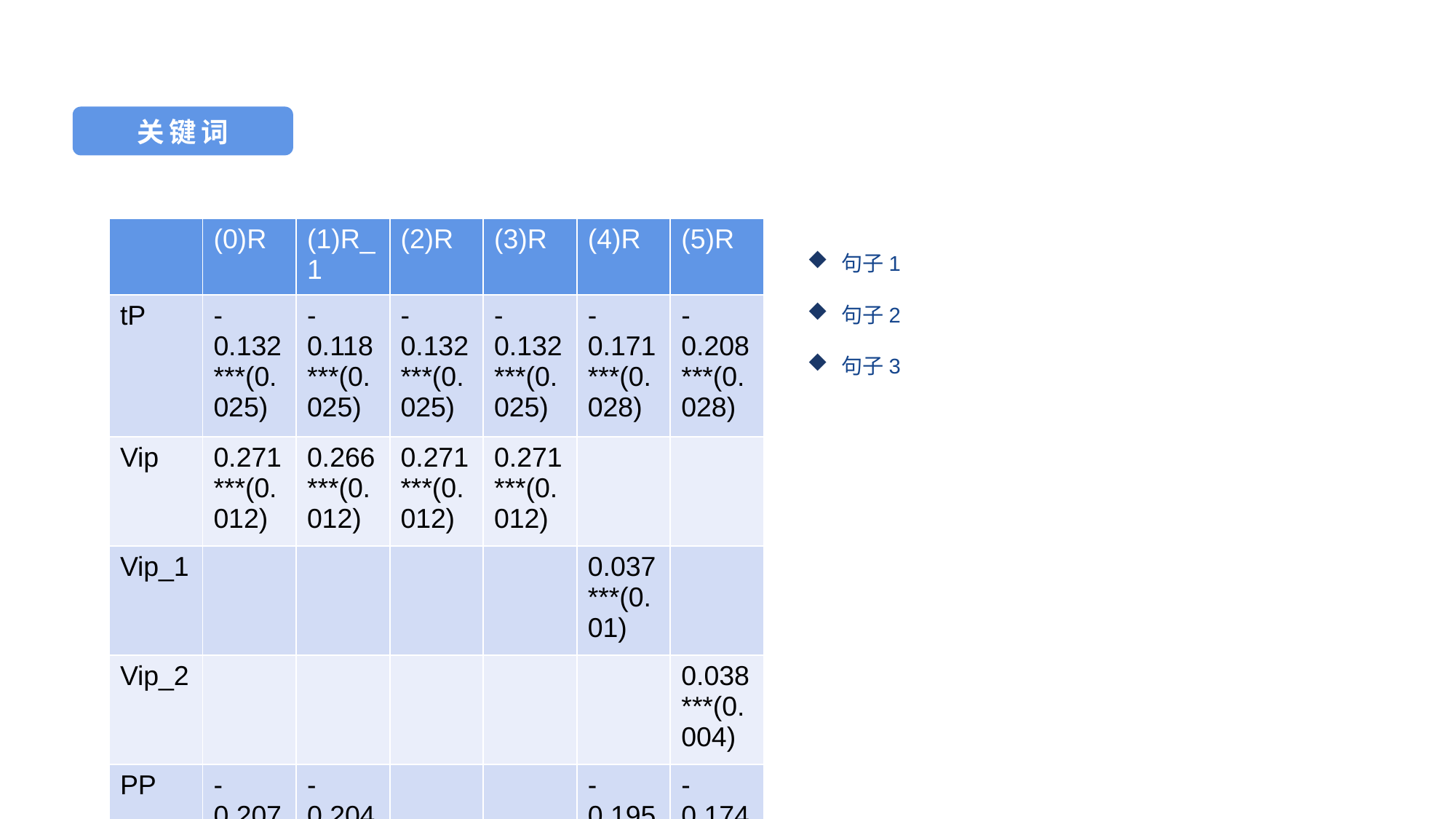

关键词
|  | (0)R | (1)R\_1 | (2)R | (3)R | (4)R | (5)R |
| --- | --- | --- | --- | --- | --- | --- |
| tP | -0.132\*\*\*(0.025) | -0.118\*\*\*(0.025) | -0.132\*\*\*(0.025) | -0.132\*\*\*(0.025) | -0.171\*\*\*(0.028) | -0.208\*\*\*(0.028) |
| Vip | 0.271\*\*\*(0.012) | 0.266\*\*\*(0.012) | 0.271\*\*\*(0.012) | 0.271\*\*\*(0.012) |  |  |
| Vip\_1 |  |  |  |  | 0.037\*\*\*(0.01) |  |
| Vip\_2 |  |  |  |  |  | 0.038\*\*\*(0.004) |
| PP | -0.207\*\*\*(0.03) | -0.204\*\*\*(0.03) |  |  | -0.195\*\*\*(0.032) | -0.174\*\*\*(0.032) |
| PP\_1 |  |  | -0.209\*\*\*(0.029) |  |  |  |
| PP\_2 |  |  |  | -0.001\*\*\*(0) |  |  |
| avgD | -0.007\*\*\*(0.001) | -0.007\*\*\*(0.001) | -0.007\*\*\*(0.001) | -0.007\*\*\*(0.001) | -0.007\*\*\*(0.001) | -0.006\*\*\*(0.001) |
| avgPT | 0(0) | 0(0) | 0(0) | 0(0) | 0(0) | 0(0) |
| cId | -0.001\*\*(0) | -0.001\*\*(0) | -0.001\*\*\*(0) | -0.001\*\*(0) | -0.002\*\*\*(0) | -0.002\*\*\*(0) |
| cC | 0\*(0) | 0\*\*(0) | 0\*(0) | 0(0) | 0\*\*(0) | 0\*\*(0) |
| Age | 0\*\*\*(0) | 0\*\*\*(0) | 0\*\*\*(0) | 0\*\*\*(0) | 0\*\*\*(0) | 0\*\*\*(0) |
| tC | 0(0) | 0\*\*(0) | 0(0) | 0\*\*\*(0) | 0(0) | 0\*\*(0) |
| UpF | 0.011\*\*\*(0.003) | 0.013\*\*\*(0.003) | 0.011\*\*\*(0.003) | 0.008\*\*(0.003) | 0.007\*\*(0.003) | 0.006\*\*(0.003) |
| uA | 0(0) | 0(0) | 0(0) | 0(0) | 0\*(0) | 0\*(0) |
| uAG | 0.009\*\*\*(0.002) | 0.009\*\*\*(0.002) | 0.009\*\*\*(0.002) | 0.009\*\*\*(0.002) | 0.011\*\*\*(0.002) | 0.012\*\*\*(0.002) |
| uF | 0\*\*\*(0) | 0\*\*\*(0) | 0\*\*\*(0) | 0\*\*\*(0) | 0\*\*\*(0) | 0\*\*\*(0) |
| uG | 0.04\*\*\*(0.004) | 0.04\*\*\*(0.004) | 0.04\*\*\*(0.004) | 0.04\*\*\*(0.004) | 0.047\*\*\*(0.004) | 0.048\*\*\*(0.004) |
句子1
句子2
句子3
图标题